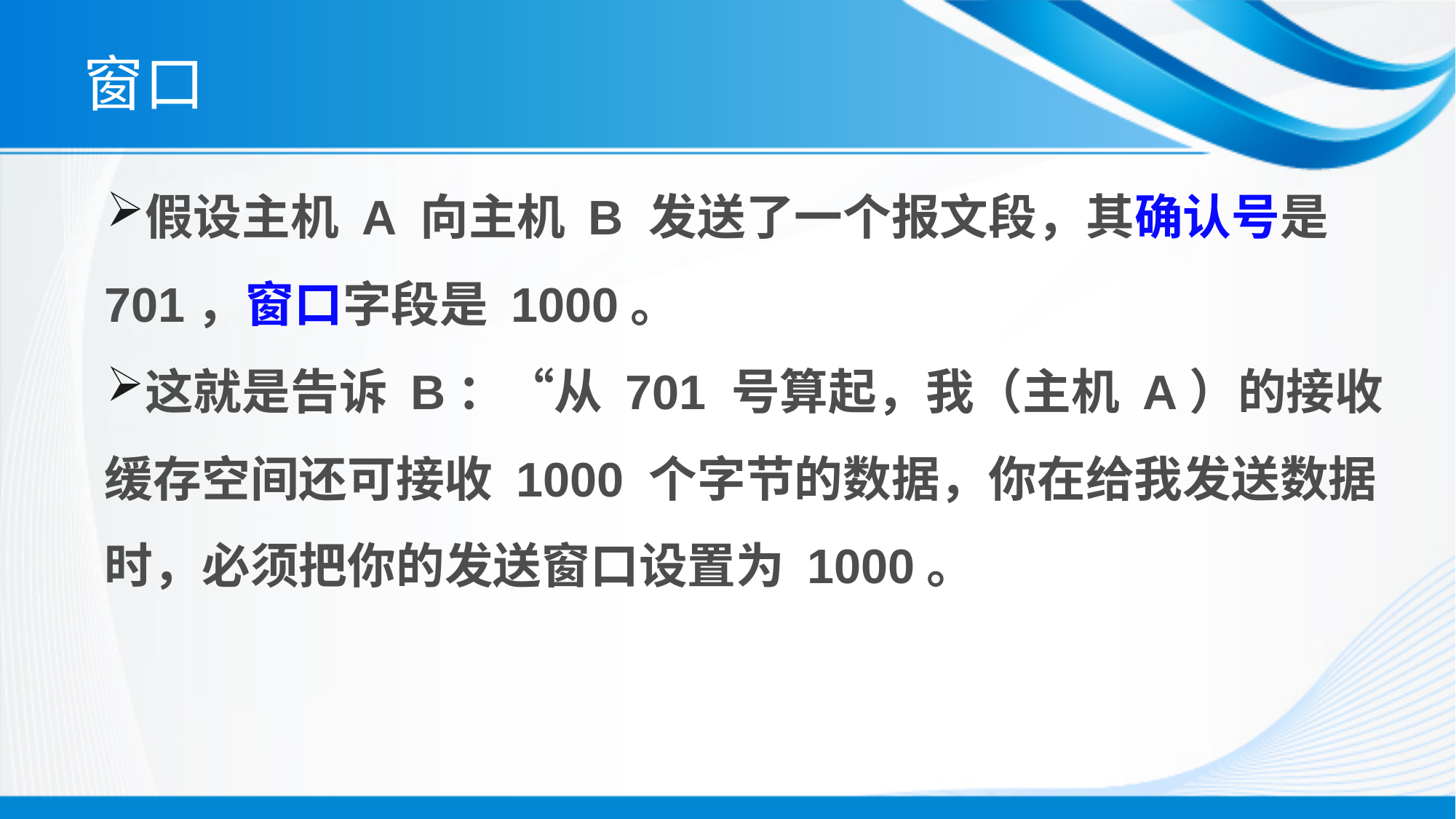

# 窗口
假设主机 A 向主机 B 发送了一个报文段，其确认号是 701，窗口字段是 1000。
这就是告诉 B：“从 701 号算起，我（主机 A）的接收缓存空间还可接收 1000 个字节的数据，你在给我发送数据时，必须把你的发送窗口设置为 1000。